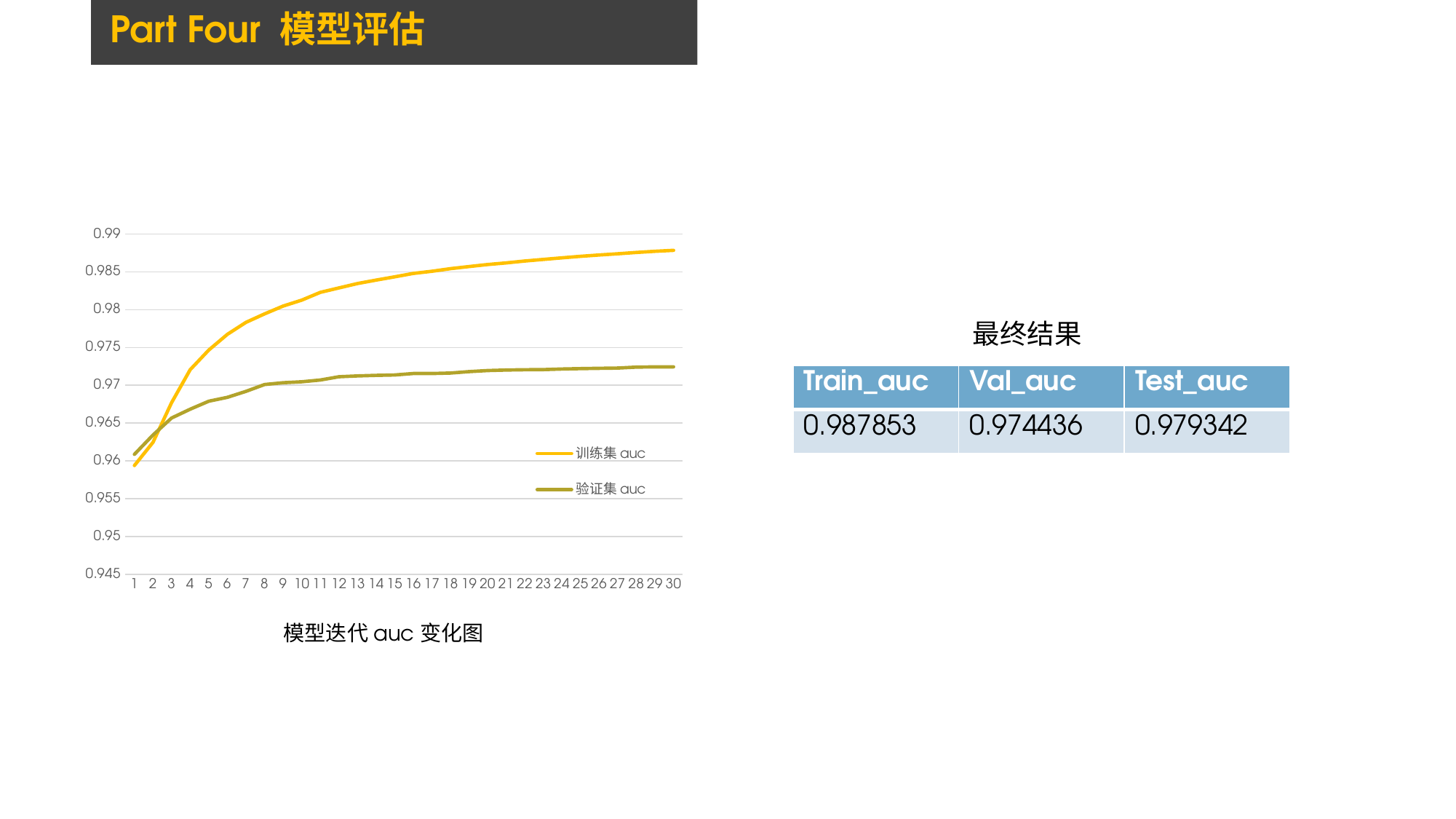

Part Four 模型评估

### Chart

| Category | 训练集auc | 验证集auc |
|---|---|---|
最终结果
| Train\_auc | Val\_auc | Test\_auc |
| --- | --- | --- |
| 0.987853 | 0.974436 | 0.979342 |
模型迭代auc变化图